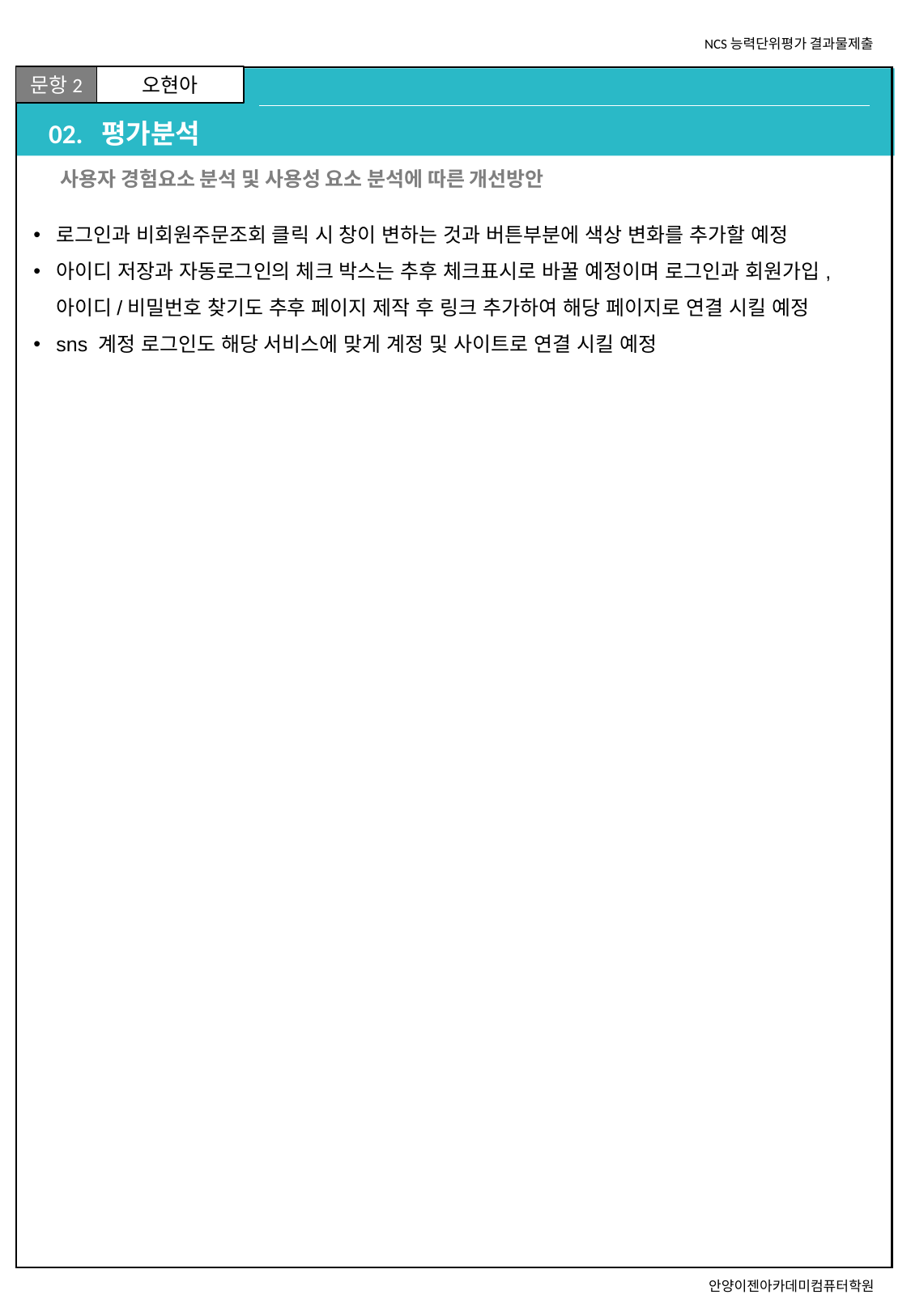

# 02.  평가분석
사용자 경험요소 분석 및 사용성 요소 분석에 따른 개선방안
로그인과 비회원주문조회 클릭 시 창이 변하는 것과 버튼부분에 색상 변화를 추가할 예정
아이디 저장과 자동로그인의 체크 박스는 추후 체크표시로 바꿀 예정이며 로그인과 회원가입,아이디/비밀번호 찾기도 추후 페이지 제작 후 링크 추가하여 해당 페이지로 연결 시킬 예정
sns 계정 로그인도 해당 서비스에 맞게 계정 및 사이트로 연결 시킬 예정